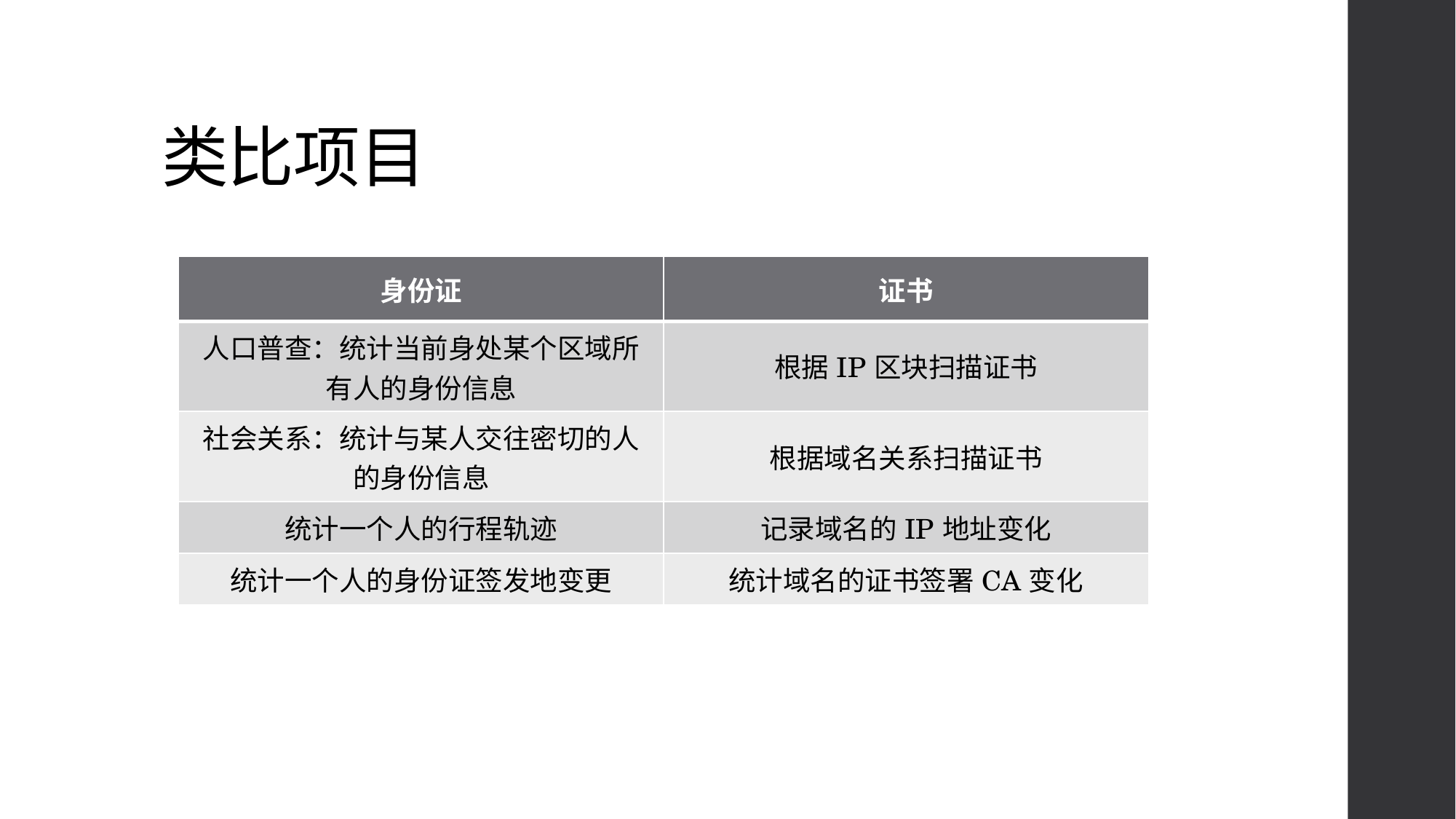

# 类比项目

| 身份证 | 证书 |
| --- | --- |
| 人口普查：统计当前身处某个区域所有人的身份信息 | 根据IP区块扫描证书 |
| 社会关系：统计与某人交往密切的人的身份信息 | 根据域名关系扫描证书 |
| 统计一个人的行程轨迹 | 记录域名的IP地址变化 |
| 统计一个人的身份证签发地变更 | 统计域名的证书签署CA变化 |